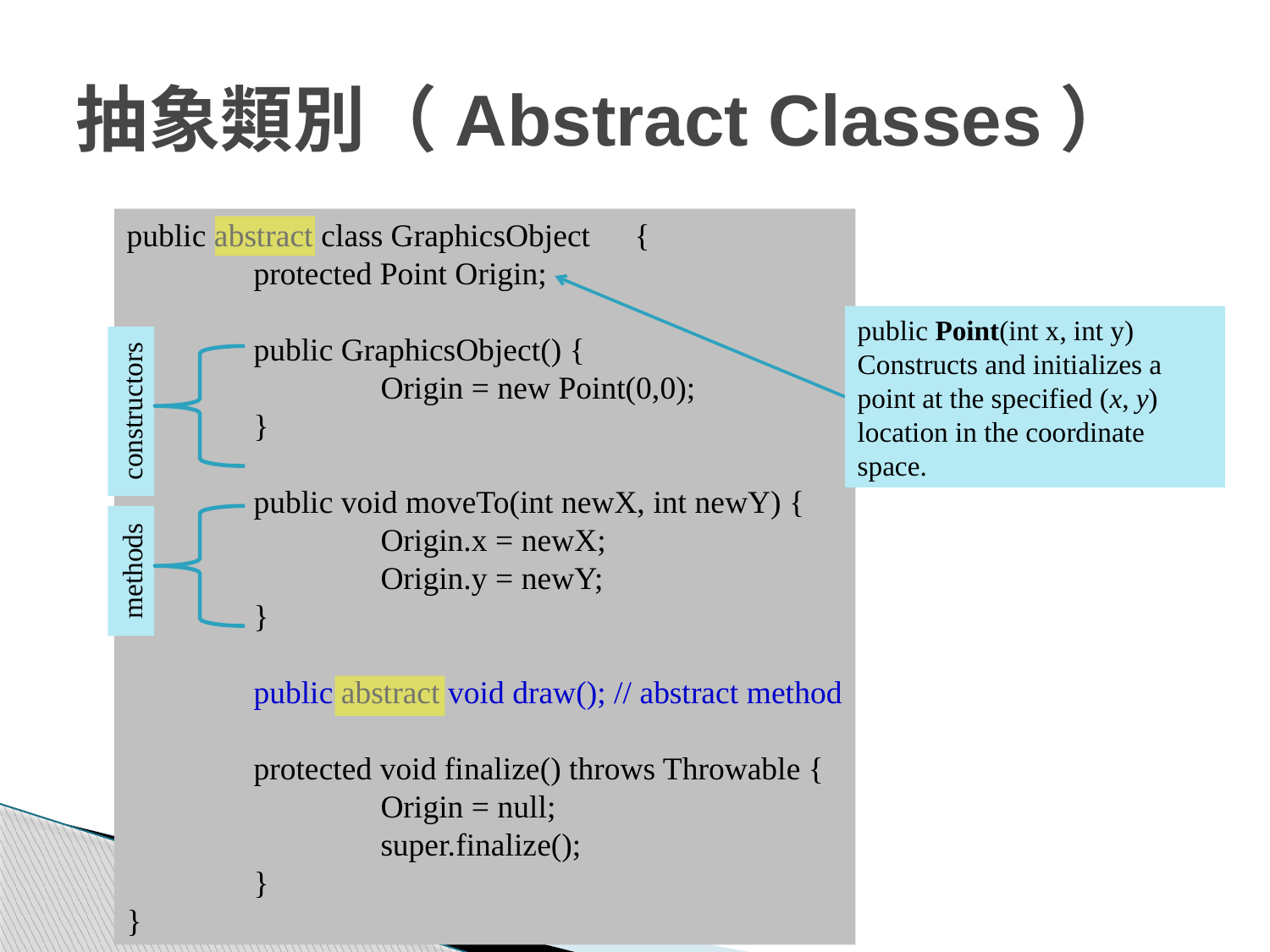

# 抽象類別（Abstract Classes）
public abstract class GraphicsObject	{
	protected Point Origin;

	public GraphicsObject() {
		Origin = new Point(0,0);
	}

	public void moveTo(int newX, int newY) {
		Origin.x = newX;
		Origin.y = newY;
	}

	public abstract void draw(); // abstract method

	protected void finalize() throws Throwable {
		Origin = null;
		super.finalize();
	}
}

public Point(int x, int y)
Constructs and initializes a point at the specified (x, y) location in the coordinate space.

constructors

methods